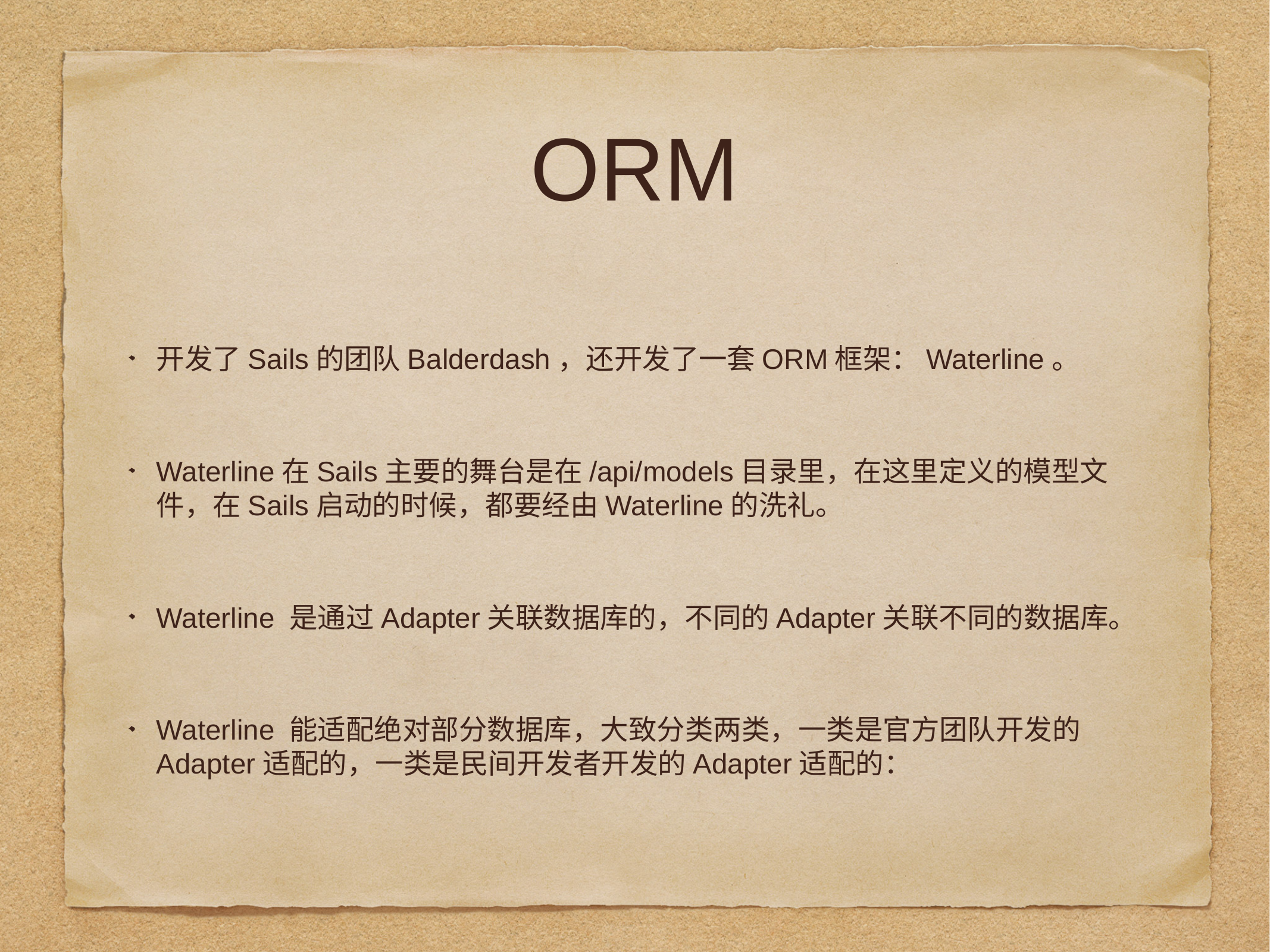

# ORM
开发了Sails的团队Balderdash，还开发了一套ORM框架：Waterline。

Waterline在Sails主要的舞台是在/api/models目录里，在这里定义的模型文件，在Sails启动的时候，都要经由Waterline的洗礼。

Waterline 是通过Adapter关联数据库的，不同的Adapter关联不同的数据库。

Waterline 能适配绝对部分数据库，大致分类两类，一类是官方团队开发的 Adapter适配的，一类是民间开发者开发的Adapter适配的：